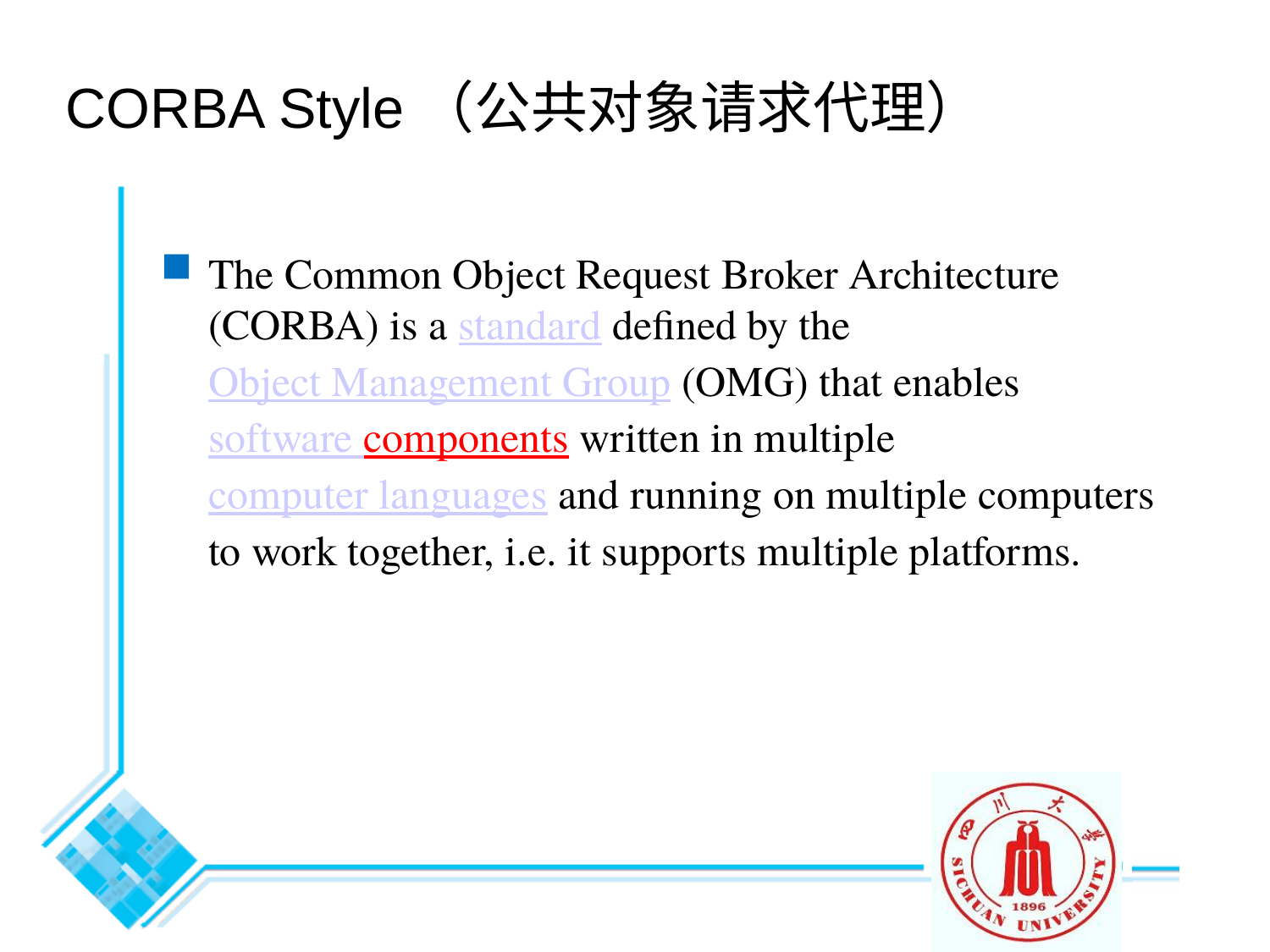

CORBA Style（公共对象请求代理）
The Common Object Request Broker Architecture (CORBA) is a standard defined by the Object Management Group (OMG) that enables software components written in multiple computer languages and running on multiple computers to work together, i.e. it supports multiple platforms.